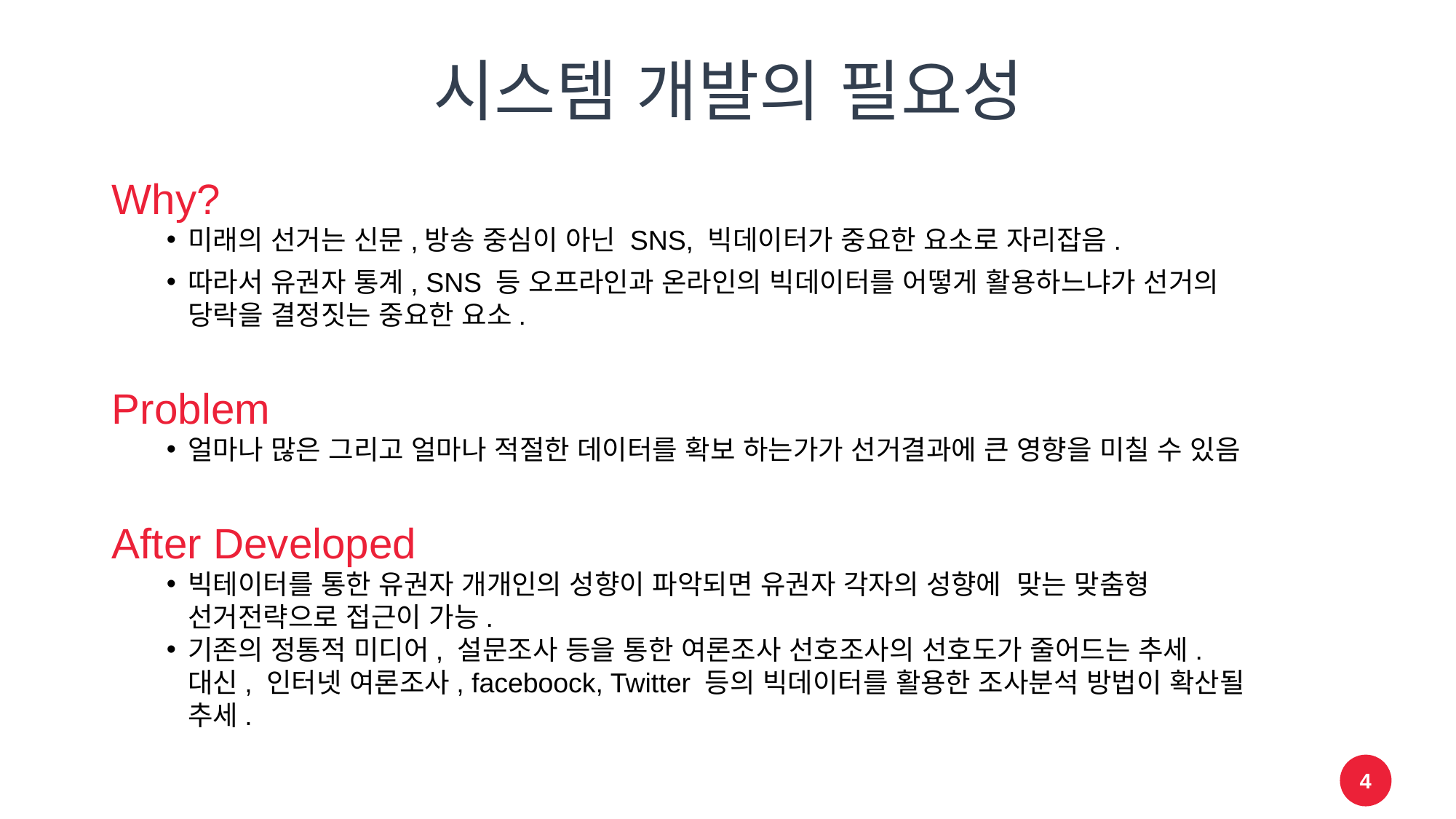

# 시스템 개발의 필요성
Why?
미래의 선거는 신문,방송 중심이 아닌 SNS, 빅데이터가 중요한 요소로 자리잡음.
따라서 유권자 통계, SNS 등 오프라인과 온라인의 빅데이터를 어떻게 활용하느냐가 선거의 당락을 결정짓는 중요한 요소.

Problem
얼마나 많은 그리고 얼마나 적절한 데이터를 확보 하는가가 선거결과에 큰 영향을 미칠 수 있음

After Developed
빅테이터를 통한 유권자 개개인의 성향이 파악되면 유권자 각자의 성향에  맞는 맞춤형 선거전략으로 접근이 가능.
기존의 정통적 미디어, 설문조사 등을 통한 여론조사 선호조사의 선호도가 줄어드는 추세.             대신, 인터넷 여론조사, faceboock, Twitter 등의 빅데이터를 활용한 조사분석 방법이 확산될 추세.